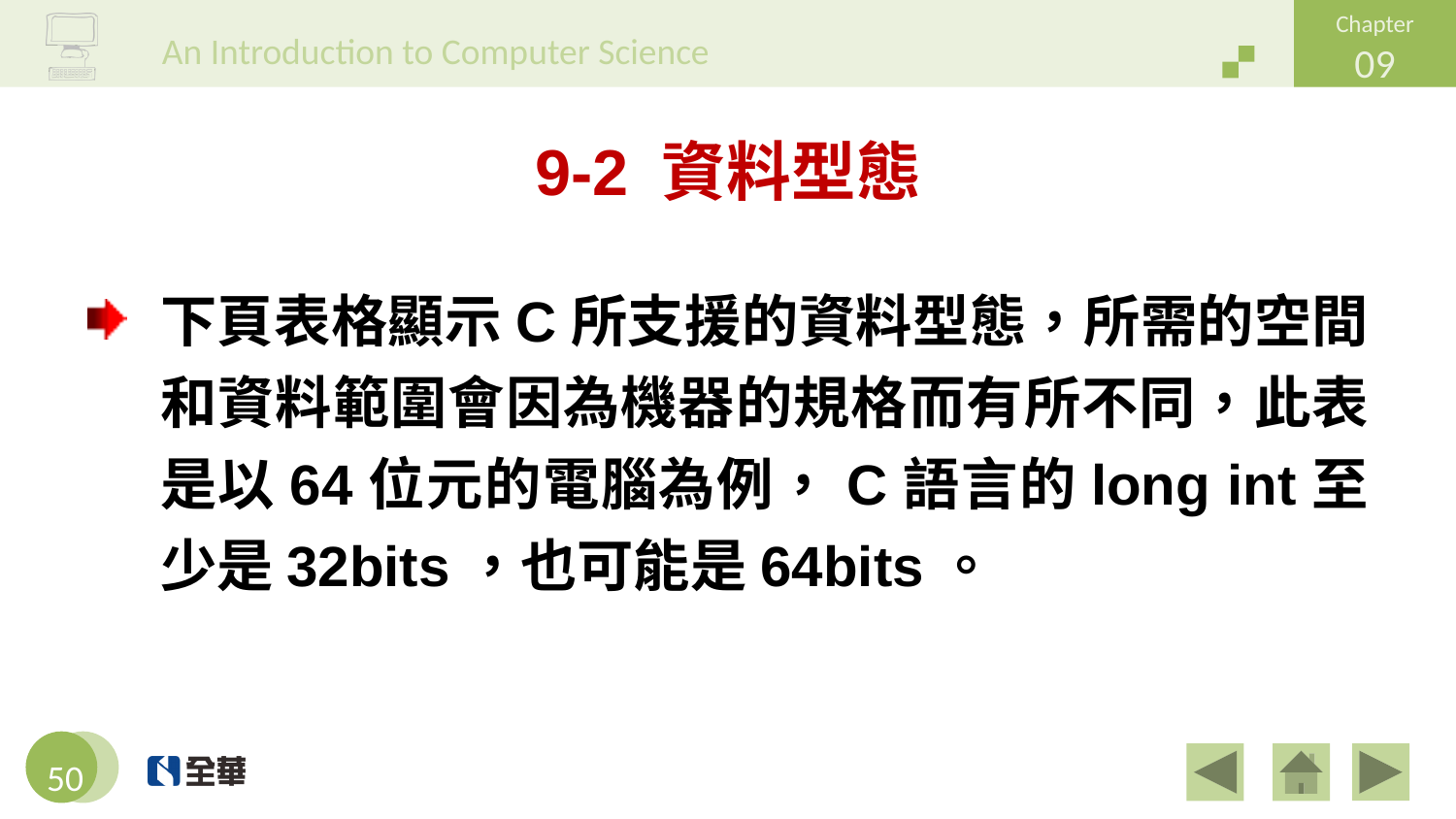

# 9-2 資料型態
下頁表格顯示C所支援的資料型態，所需的空間和資料範圍會因為機器的規格而有所不同，此表是以64位元的電腦為例，C語言的long int至少是32bits，也可能是64bits。